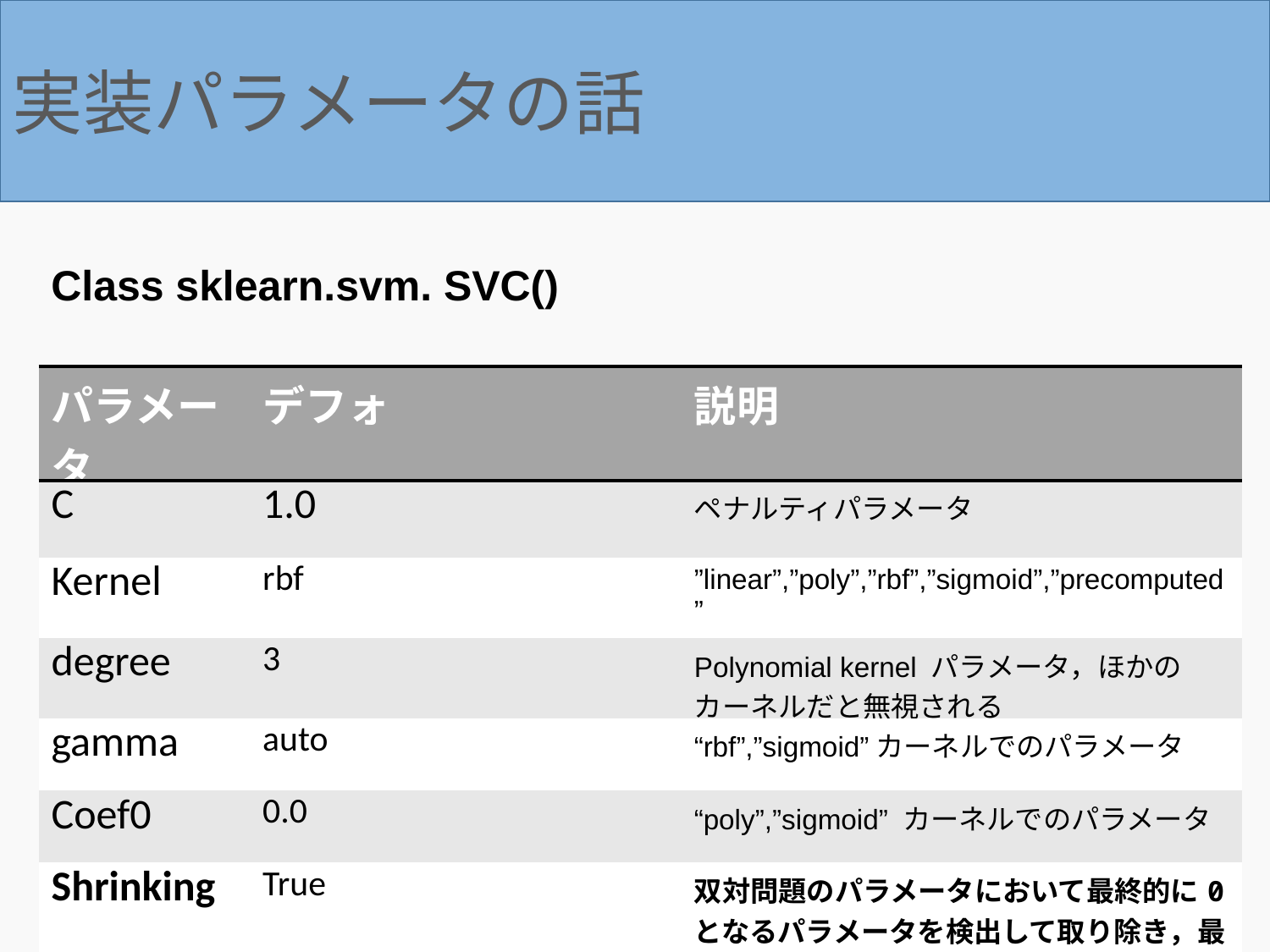

実装パラメータの話
Class sklearn.svm. SVC()
| パラメータ | デフォ | 説明 |
| --- | --- | --- |
| C | 1.0 | ペナルティパラメータ |
| Kernel | rbf | ”linear”,”poly”,”rbf”,”sigmoid”,”precomputed” |
| degree | 3 | Polynomial kernel パラメータ，ほかのカーネルだと無視される |
| gamma | auto | “rbf”,”sigmoid”カーネルでのパラメータ |
| Coef0 | 0.0 | “poly”,”sigmoid” カーネルでのパラメータ |
| Shrinking | True | 双対問題のパラメータにおいて最終的に0となるパラメータを検出して取り除き，最適化． |